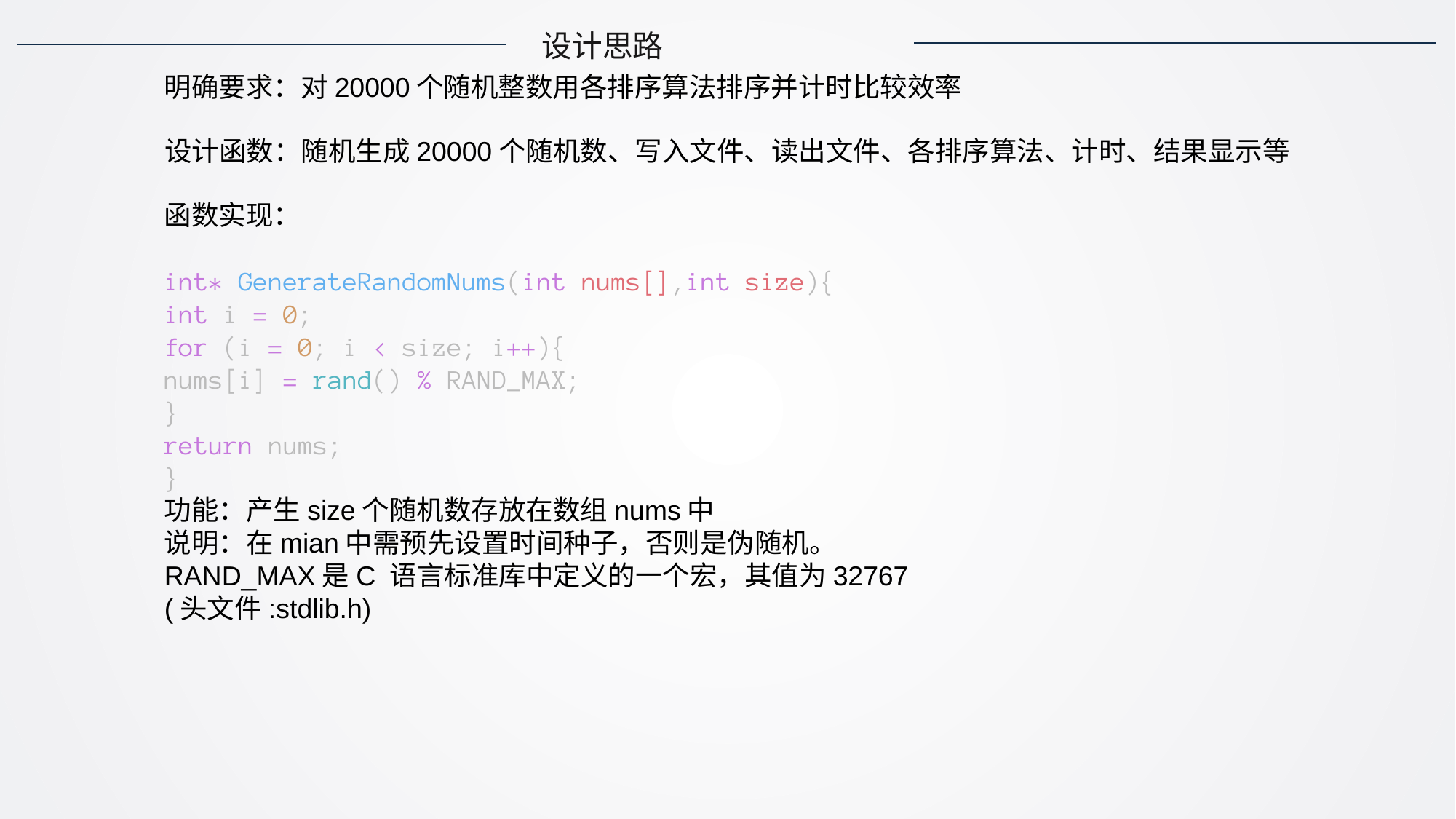

设计思路
明确要求：对20000个随机整数用各排序算法排序并计时比较效率
设计函数：随机生成20000个随机数、写入文件、读出文件、各排序算法、计时、结果显示等
函数实现：

int* GenerateRandomNums(int nums[],int size){
int i = 0;
for (i = 0; i < size; i++){
nums[i] = rand() % RAND_MAX;
}
return nums;
}
功能：产生size个随机数存放在数组nums中
说明：在mian中需预先设置时间种子，否则是伪随机。
RAND_MAX是C 语言标准库中定义的一个宏，其值为32767
(头文件:stdlib.h)